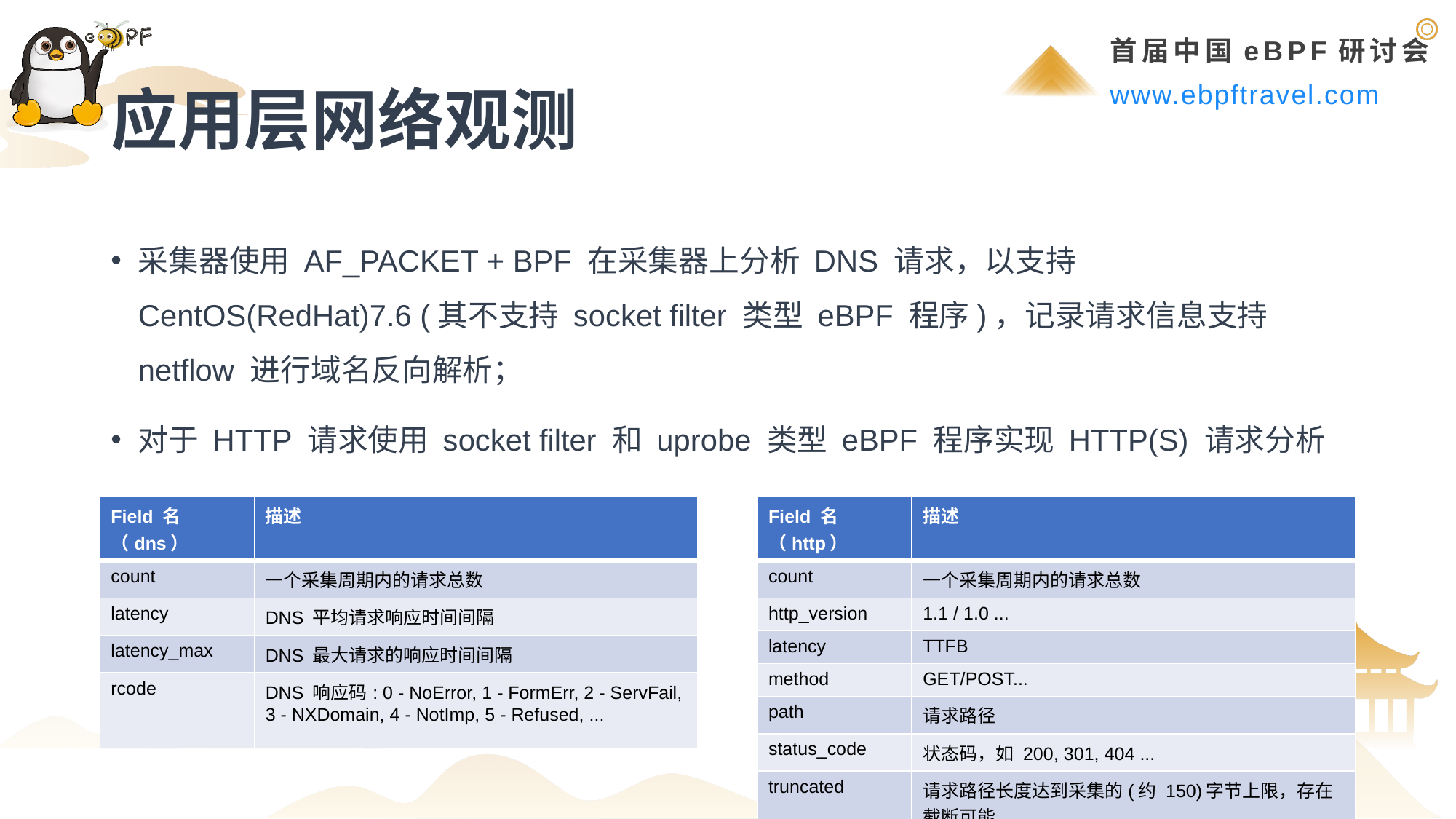

# 应用层网络观测

采集器使用 AF_PACKET + BPF 在采集器上分析 DNS 请求，以支持 CentOS(RedHat)7.6 (其不支持 socket filter 类型 eBPF 程序)，记录请求信息支持 netflow 进行域名反向解析；
对于 HTTP 请求使用 socket filter 和 uprobe 类型 eBPF 程序实现 HTTP(S) 请求分析
| Field 名（dns） | 描述 |
| --- | --- |
| count | 一个采集周期内的请求总数 |
| latency | DNS 平均请求响应时间间隔 |
| latency\_max | DNS 最大请求的响应时间间隔 |
| rcode | DNS 响应码: 0 - NoError, 1 - FormErr, 2 - ServFail, 3 - NXDomain, 4 - NotImp, 5 - Refused, ... |
| Field 名（http） | 描述 |
| --- | --- |
| count | 一个采集周期内的请求总数 |
| http\_version | 1.1 / 1.0 ... |
| latency | TTFB |
| method | GET/POST... |
| path | 请求路径 |
| status\_code | 状态码，如 200, 301, 404 ... |
| truncated | 请求路径长度达到采集的(约 150)字节上限，存在截断可能 |